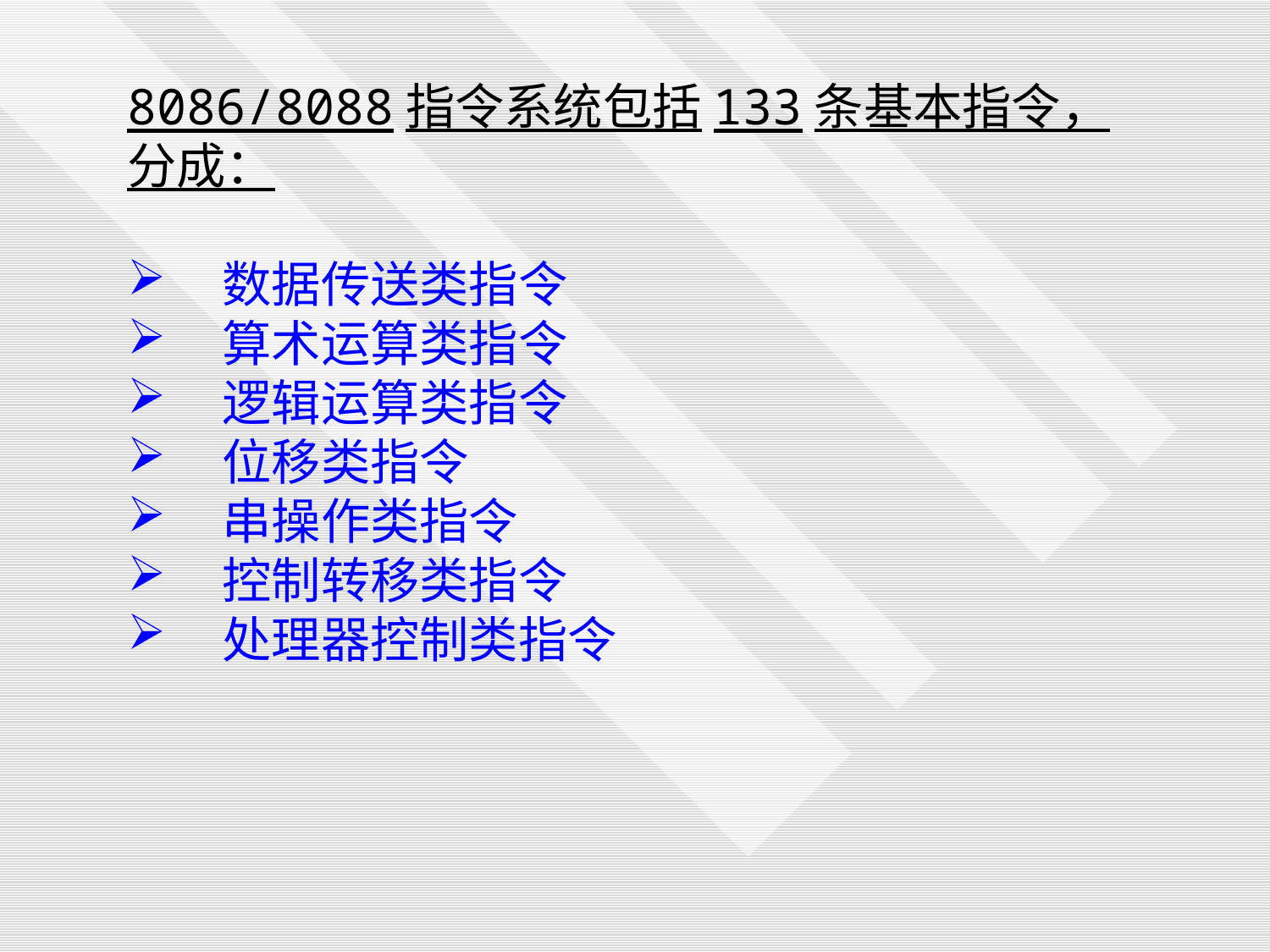

8086/8088指令系统包括133条基本指令，分成：

    数据传送类指令
    算术运算类指令
    逻辑运算类指令
    位移类指令
    串操作类指令
    控制转移类指令
    处理器控制类指令